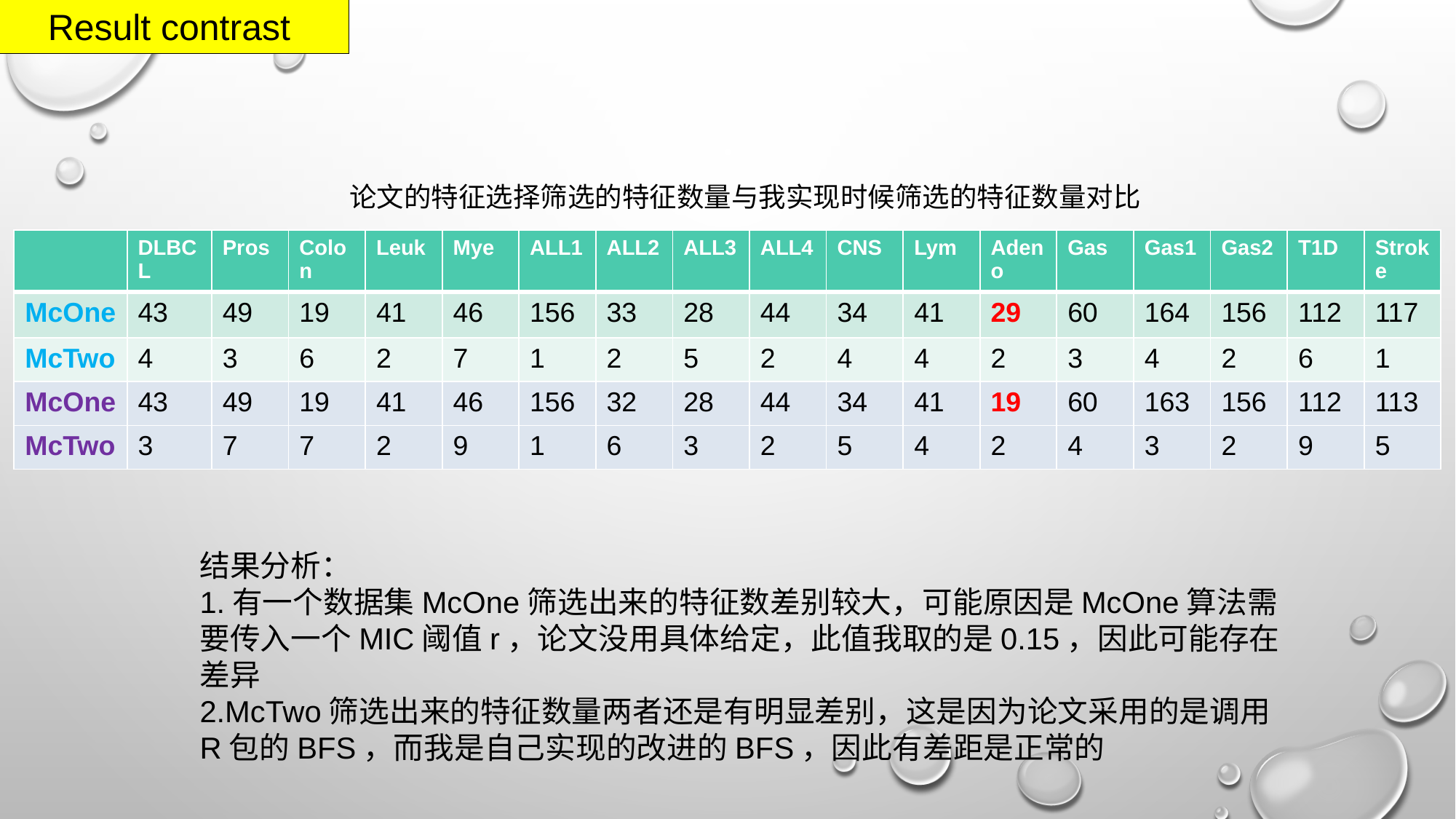

Result contrast
论文的特征选择筛选的特征数量与我实现时候筛选的特征数量对比
|  | DLBCL | Pros | Colon | Leuk | Mye | ALL1 | ALL2 | ALL3 | ALL4 | CNS | Lym | Adeno | Gas | Gas1 | Gas2 | T1D | Stroke |
| --- | --- | --- | --- | --- | --- | --- | --- | --- | --- | --- | --- | --- | --- | --- | --- | --- | --- |
| McOne | 43 | 49 | 19 | 41 | 46 | 156 | 33 | 28 | 44 | 34 | 41 | 29 | 60 | 164 | 156 | 112 | 117 |
| McTwo | 4 | 3 | 6 | 2 | 7 | 1 | 2 | 5 | 2 | 4 | 4 | 2 | 3 | 4 | 2 | 6 | 1 |
| McOne | 43 | 49 | 19 | 41 | 46 | 156 | 32 | 28 | 44 | 34 | 41 | 19 | 60 | 163 | 156 | 112 | 113 |
| McTwo | 3 | 7 | 7 | 2 | 9 | 1 | 6 | 3 | 2 | 5 | 4 | 2 | 4 | 3 | 2 | 9 | 5 |
结果分析：
1.有一个数据集McOne筛选出来的特征数差别较大，可能原因是McOne算法需要传入一个MIC阈值r，论文没用具体给定，此值我取的是0.15，因此可能存在差异
2.McTwo筛选出来的特征数量两者还是有明显差别，这是因为论文采用的是调用R包的BFS，而我是自己实现的改进的BFS，因此有差距是正常的